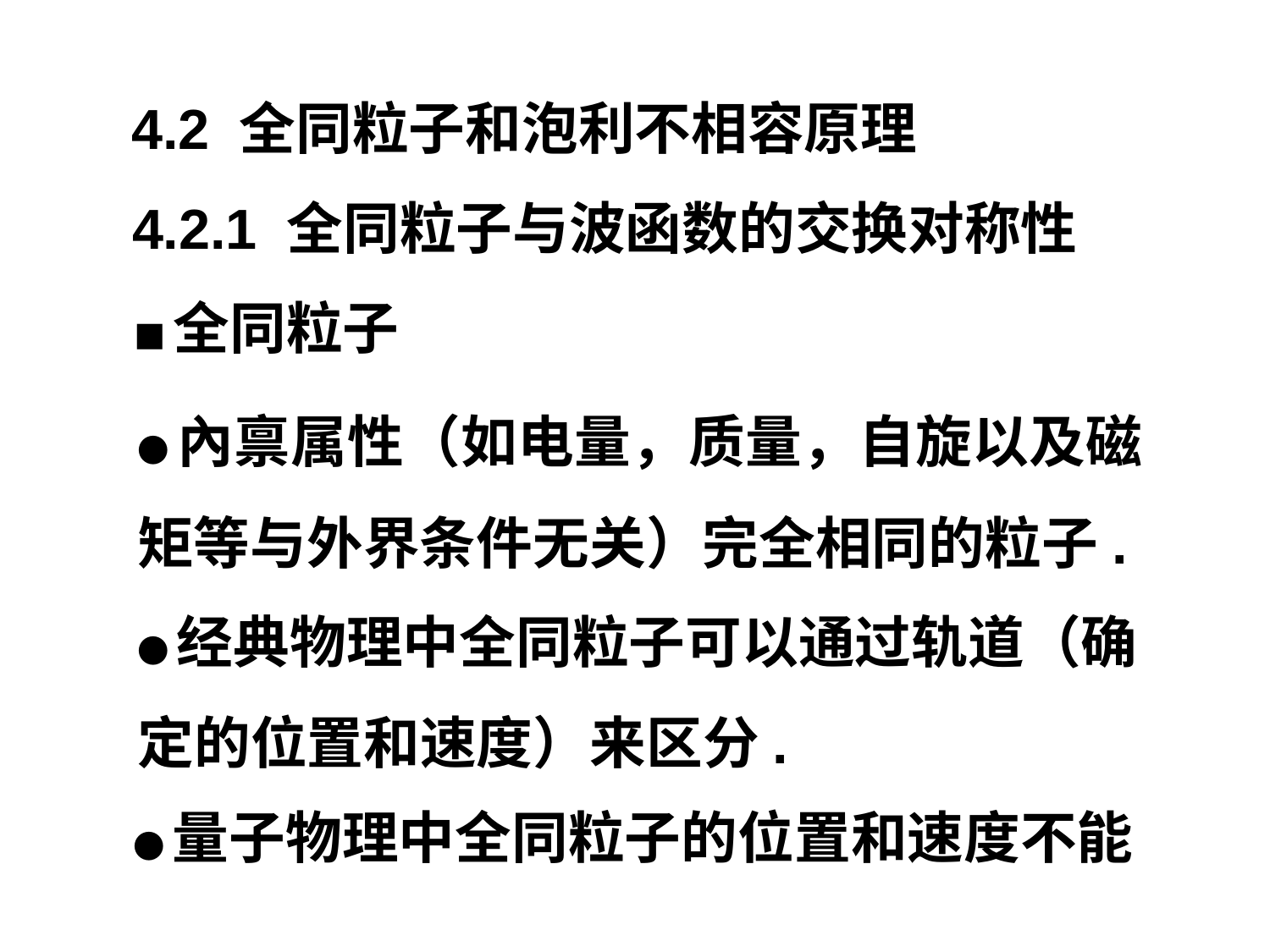

4.2 全同粒子和泡利不相容原理
4.2.1 全同粒子与波函数的交换对称性
■全同粒子
●內禀属性（如电量，质量，自旋以及磁矩等与外界条件无关）完全相同的粒子.
●经典物理中全同粒子可以通过轨道（确定的位置和速度）来区分.
●量子物理中全同粒子的位置和速度不能